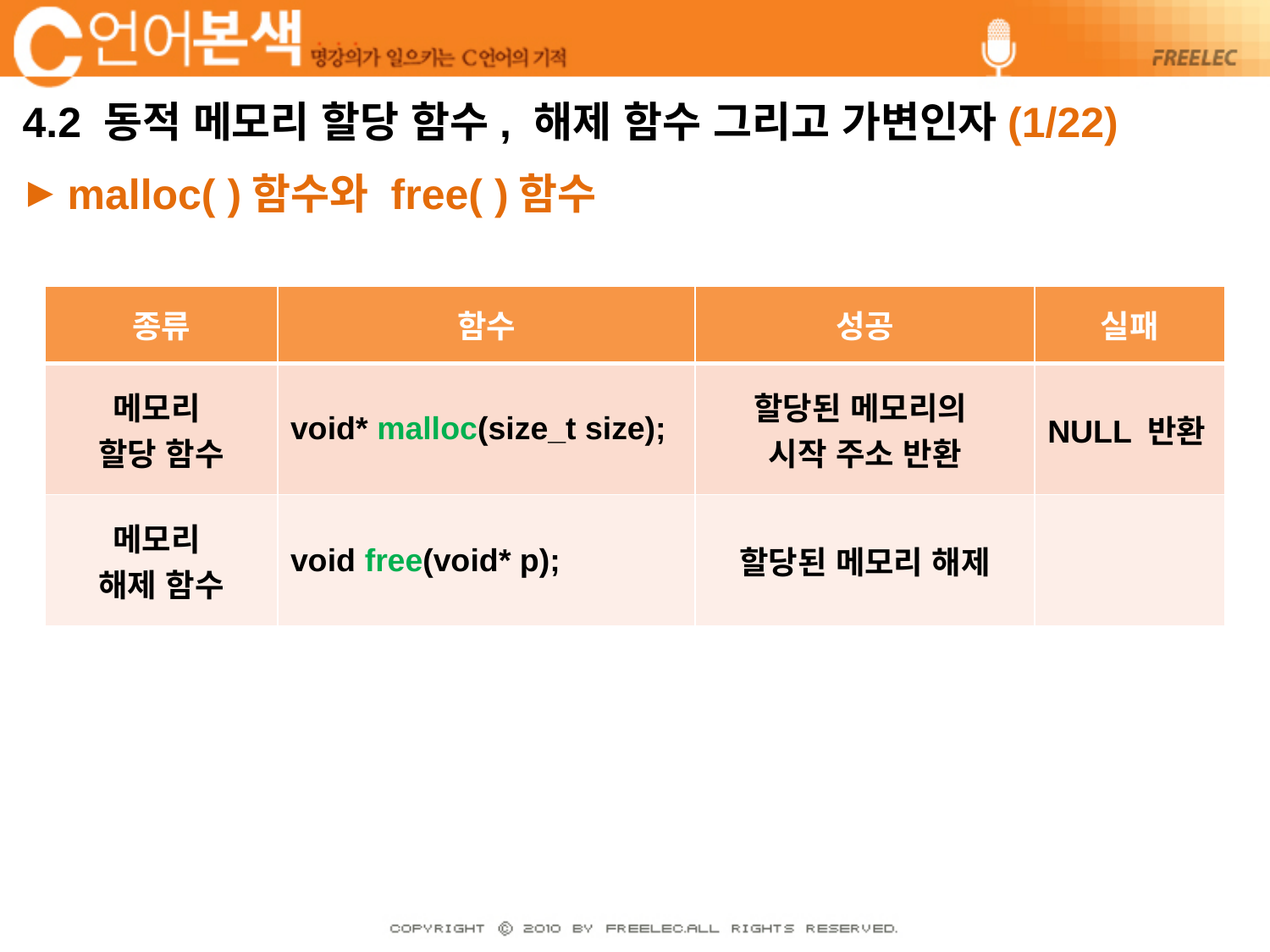

# 4.2 동적 메모리 할당 함수, 해제 함수 그리고 가변인자(1/22)
malloc( )함수와 free( )함수

| 종류 | 함수 | 성공 | 실패 |
| --- | --- | --- | --- |
| 메모리 할당 함수 | void\* malloc(size\_t size); | 할당된 메모리의 시작 주소 반환 | NULL 반환 |
| 메모리 해제 함수 | void free(void\* p); | 할당된 메모리 해제 |  |